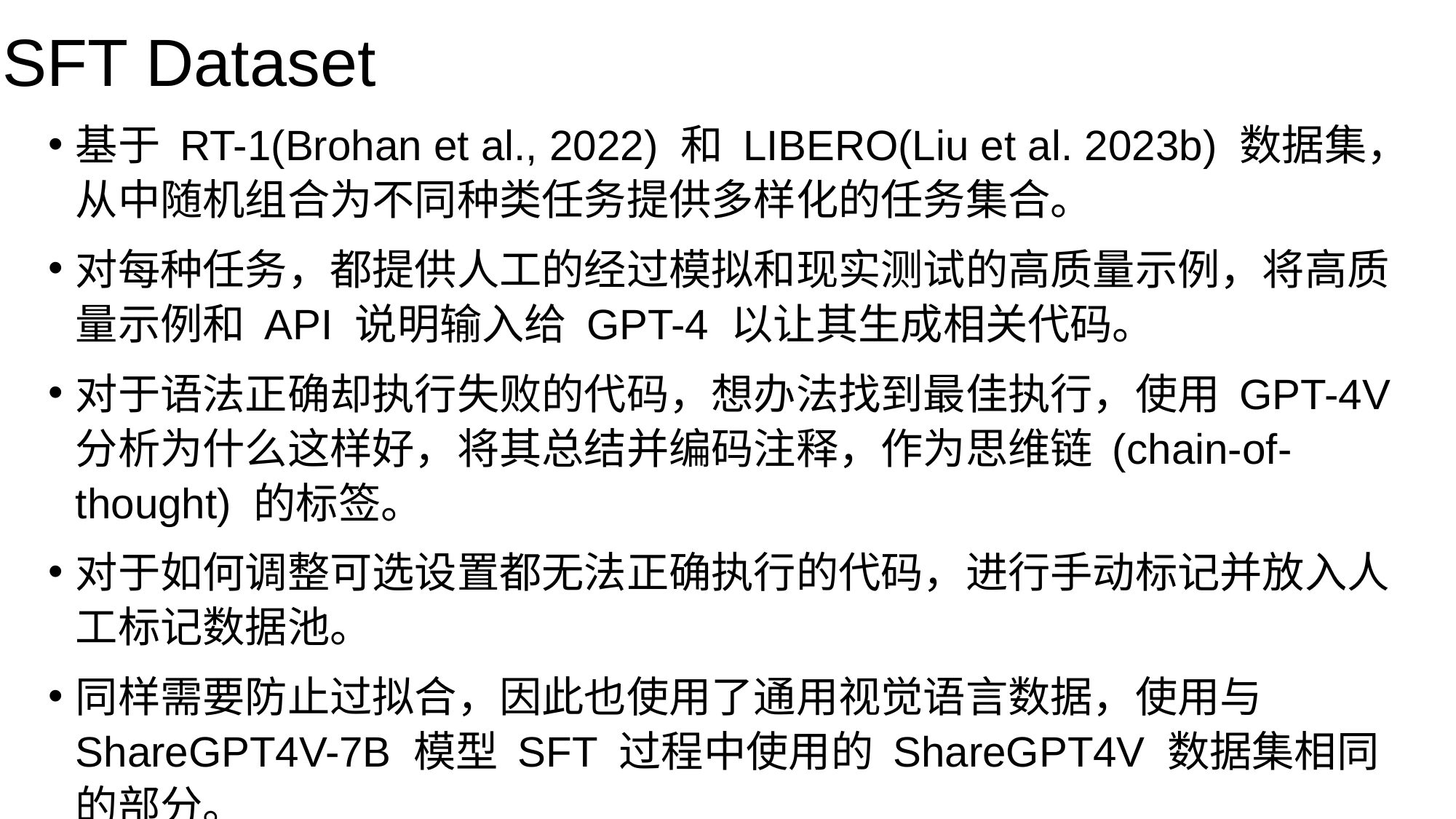

# SFT Dataset
基于 RT-1(Brohan et al., 2022) 和 LIBERO(Liu et al. 2023b) 数据集，从中随机组合为不同种类任务提供多样化的任务集合。
对每种任务，都提供人工的经过模拟和现实测试的高质量示例，将高质量示例和 API 说明输入给 GPT-4 以让其生成相关代码。
对于语法正确却执行失败的代码，想办法找到最佳执行，使用 GPT-4V 分析为什么这样好，将其总结并编码注释，作为思维链 (chain-of-thought) 的标签。
对于如何调整可选设置都无法正确执行的代码，进行手动标记并放入人工标记数据池。
同样需要防止过拟合，因此也使用了通用视觉语言数据，使用与 ShareGPT4V-7B 模型 SFT 过程中使用的 ShareGPT4V 数据集相同的部分。